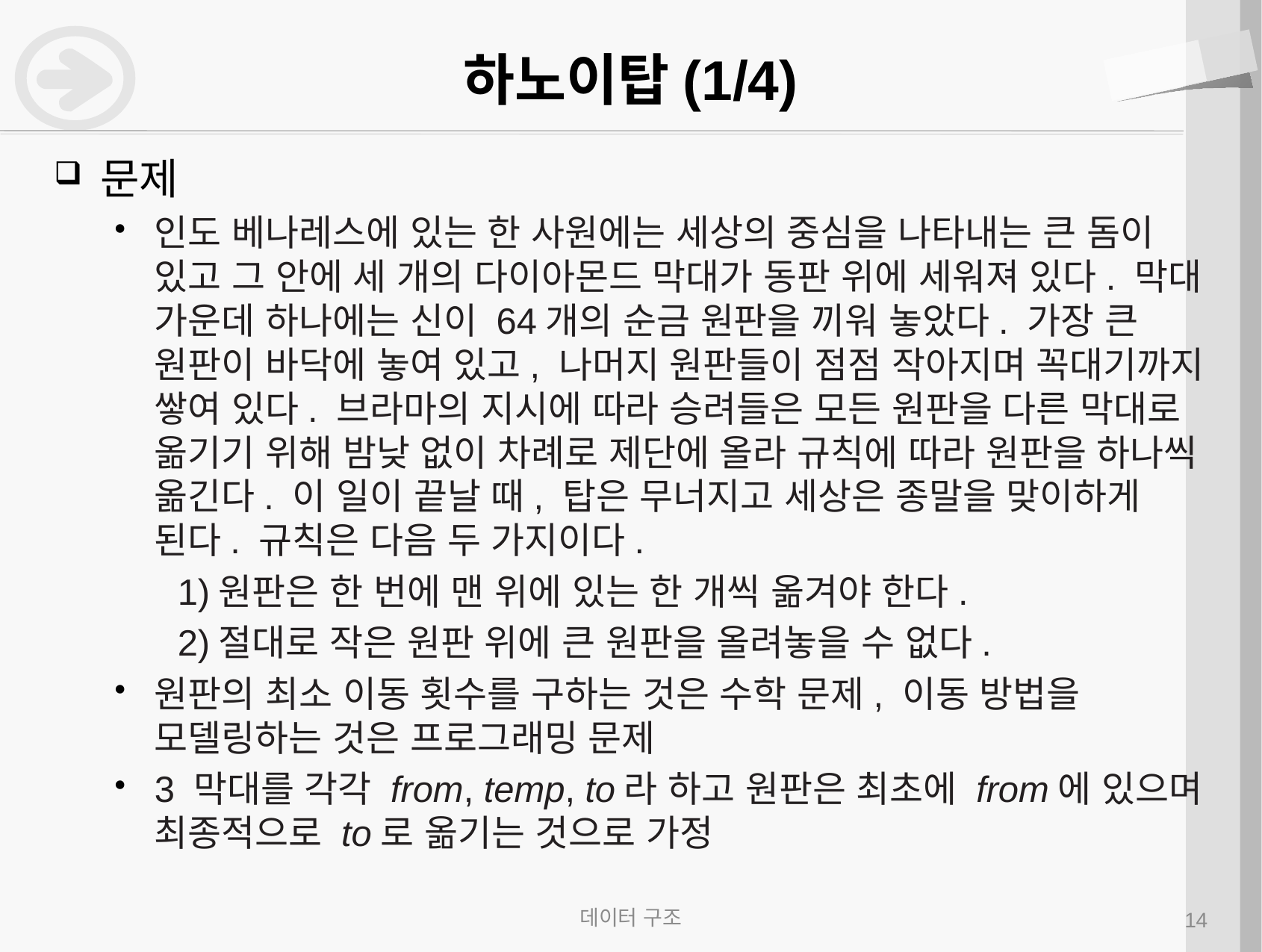

# 하노이탑(1/4)
문제
인도 베나레스에 있는 한 사원에는 세상의 중심을 나타내는 큰 돔이 있고 그 안에 세 개의 다이아몬드 막대가 동판 위에 세워져 있다. 막대 가운데 하나에는 신이 64개의 순금 원판을 끼워 놓았다. 가장 큰 원판이 바닥에 놓여 있고, 나머지 원판들이 점점 작아지며 꼭대기까지 쌓여 있다. 브라마의 지시에 따라 승려들은 모든 원판을 다른 막대로 옮기기 위해 밤낮 없이 차례로 제단에 올라 규칙에 따라 원판을 하나씩 옮긴다. 이 일이 끝날 때, 탑은 무너지고 세상은 종말을 맞이하게 된다. 규칙은 다음 두 가지이다.
1)원판은 한 번에 맨 위에 있는 한 개씩 옮겨야 한다.
2)절대로 작은 원판 위에 큰 원판을 올려놓을 수 없다.
원판의 최소 이동 횟수를 구하는 것은 수학 문제, 이동 방법을 모델링하는 것은 프로그래밍 문제
3 막대를 각각 from, temp, to라 하고 원판은 최초에 from에 있으며 최종적으로 to로 옮기는 것으로 가정
데이터 구조
14